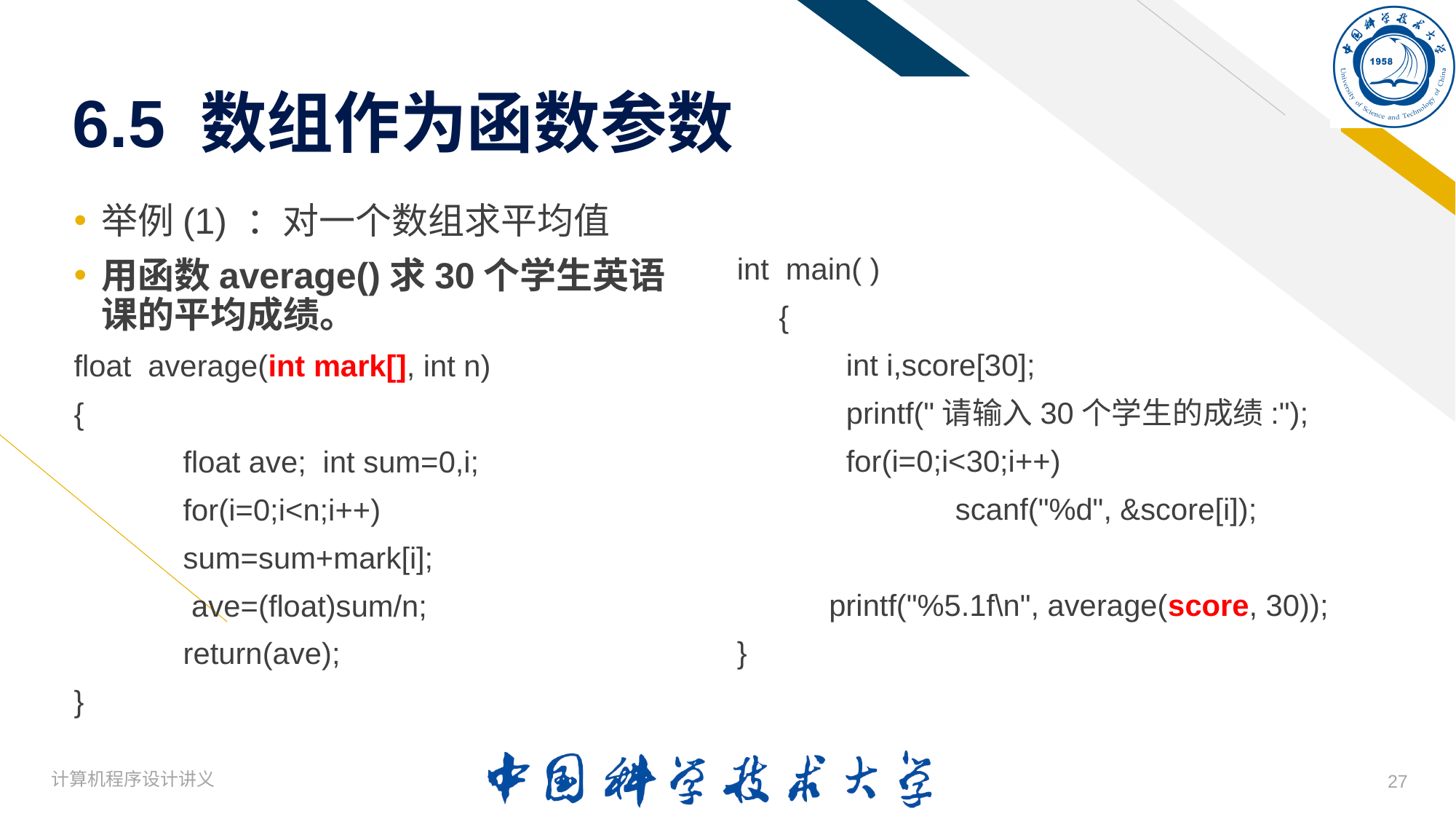

# 6.5 数组作为函数参数
举例(1) ：对一个数组求平均值
用函数average()求30个学生英语课的平均成绩。
float  average(int mark[], int n)
{
	float ave;  int sum=0,i;
 	for(i=0;i<n;i++)
      	sum=sum+mark[i];
     	 ave=(float)sum/n;
      	return(ave);
}

int  main( )
     {
	int i,score[30];
      	printf("请输入30个学生的成绩:");
      	for(i=0;i<30;i++)
      		scanf("%d", &score[i]);

           printf("%5.1f\n", average(score, 30));
}

计算机程序设计讲义
27